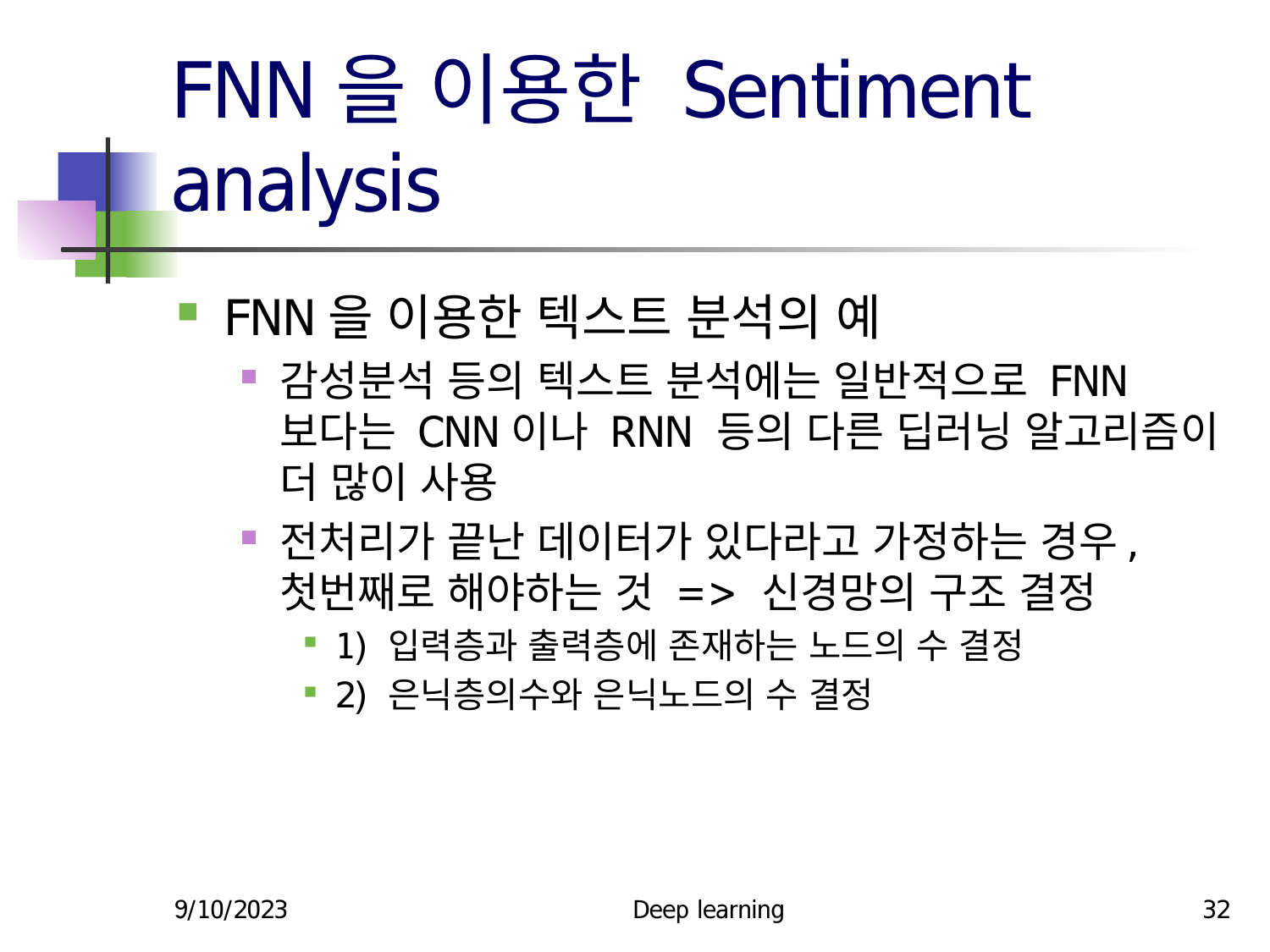

# FNN을 이용한 Sentiment analysis
FNN을 이용한 텍스트 분석의 예
감성분석 등의 텍스트 분석에는 일반적으로 FNN 보다는 CNN이나 RNN 등의 다른 딥러닝 알고리즘이 더 많이 사용
전처리가 끝난 데이터가 있다라고 가정하는 경우, 첫번째로 해야하는 것 => 신경망의 구조 결정
1) 입력층과 출력층에 존재하는 노드의 수 결정
2) 은닉층의수와 은닉노드의 수 결정
9/10/2023
Deep learning
32